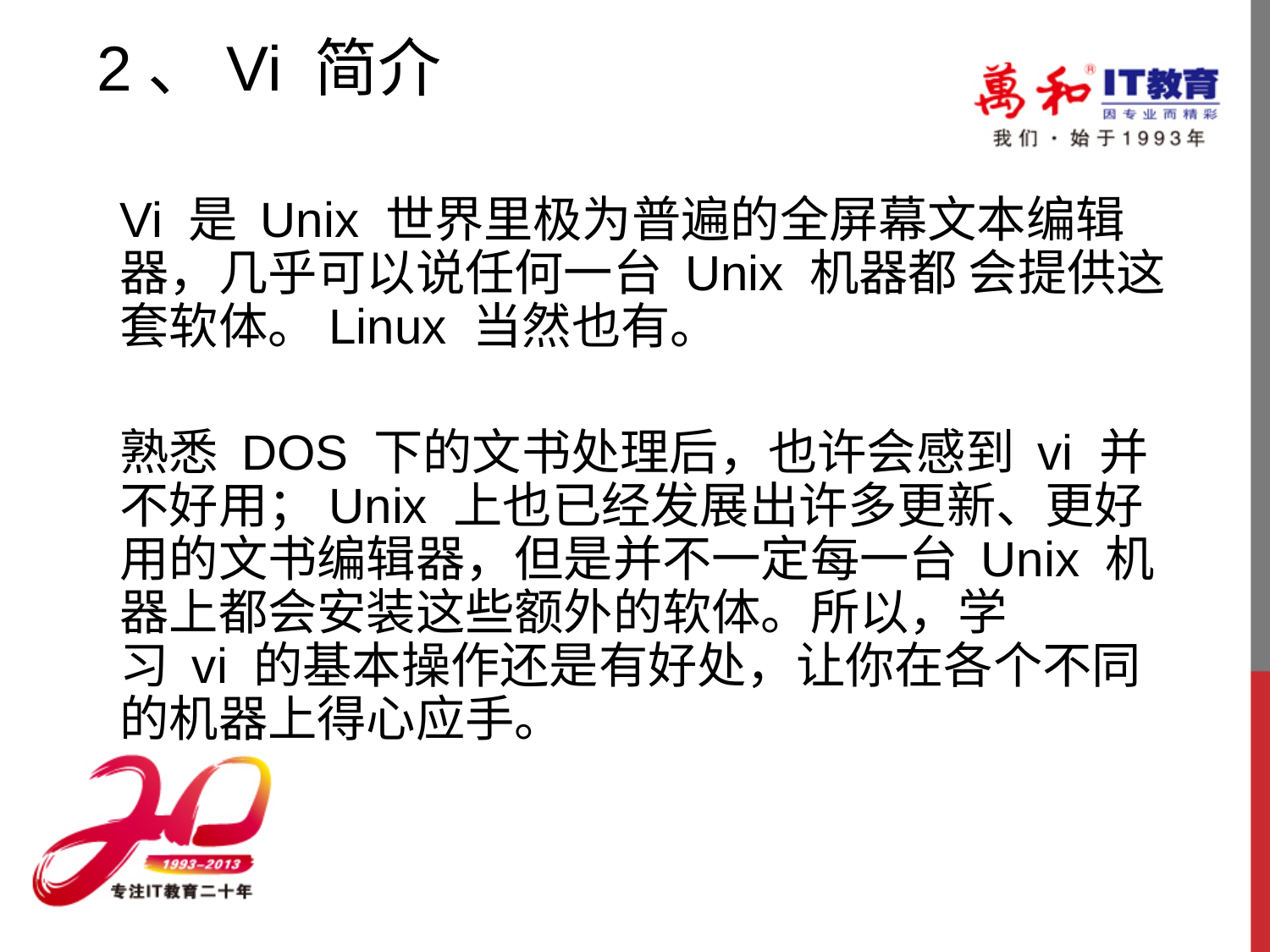

# 2、Vi 简介
Vi 是 Unix 世界里极为普遍的全屏幕文本编辑器，几乎可以说任何一台 Unix 机器都 会提供这套软体。Linux 当然也有。

熟悉 DOS 下的文书处理后，也许会感到 vi 并不好用；Unix 上也已经发展出许多更新、更好用的文书编辑器，但是并不一定每一台 Unix 机器上都会安装这些额外的软体。所以，学习 vi 的基本操作还是有好处，让你在各个不同的机器上得心应手。